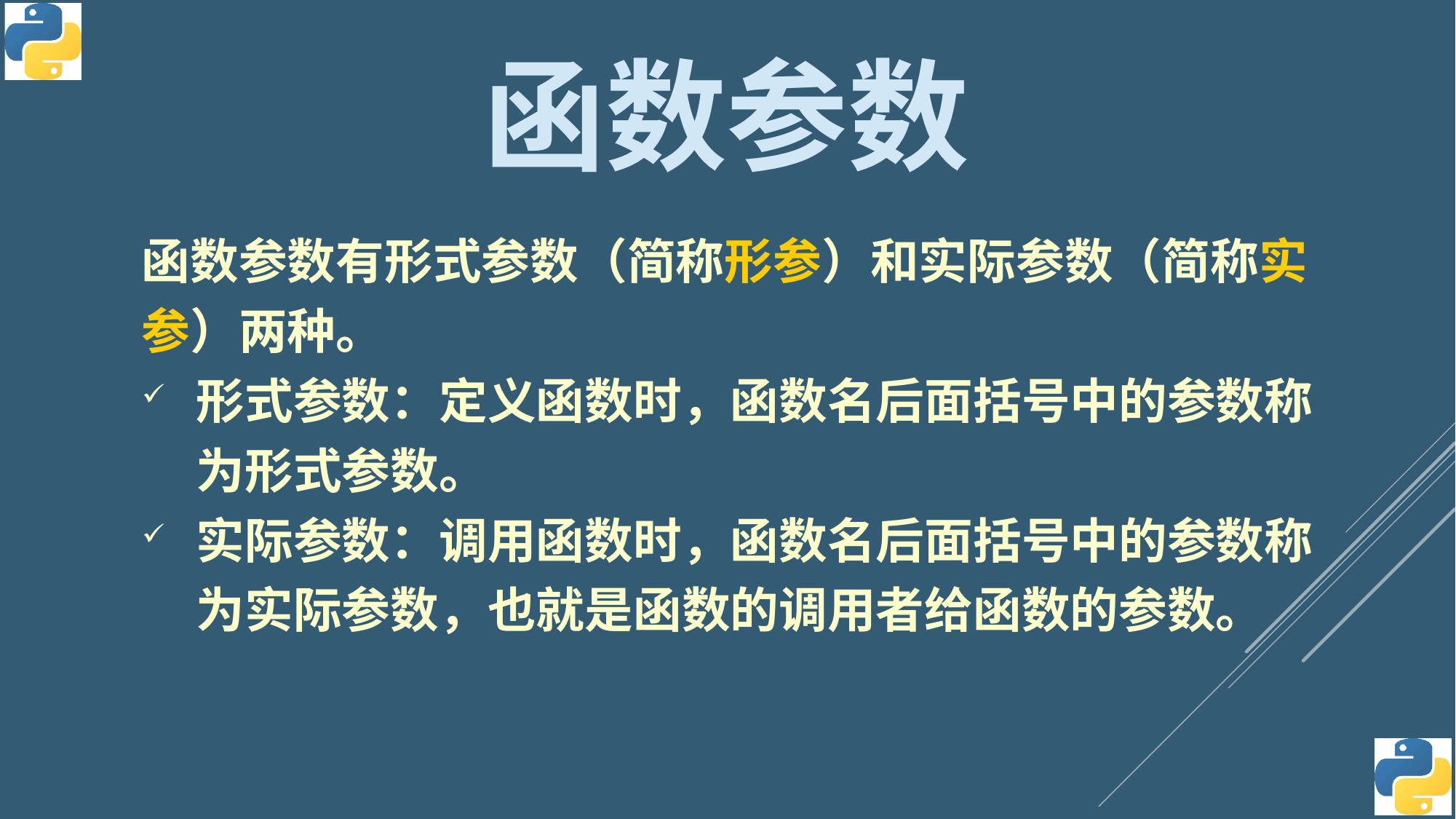

函数参数
函数参数有形式参数（简称形参）和实际参数（简称实参）两种。
形式参数：定义函数时，函数名后面括号中的参数称为形式参数。
实际参数：调用函数时，函数名后面括号中的参数称为实际参数，也就是函数的调用者给函数的参数。